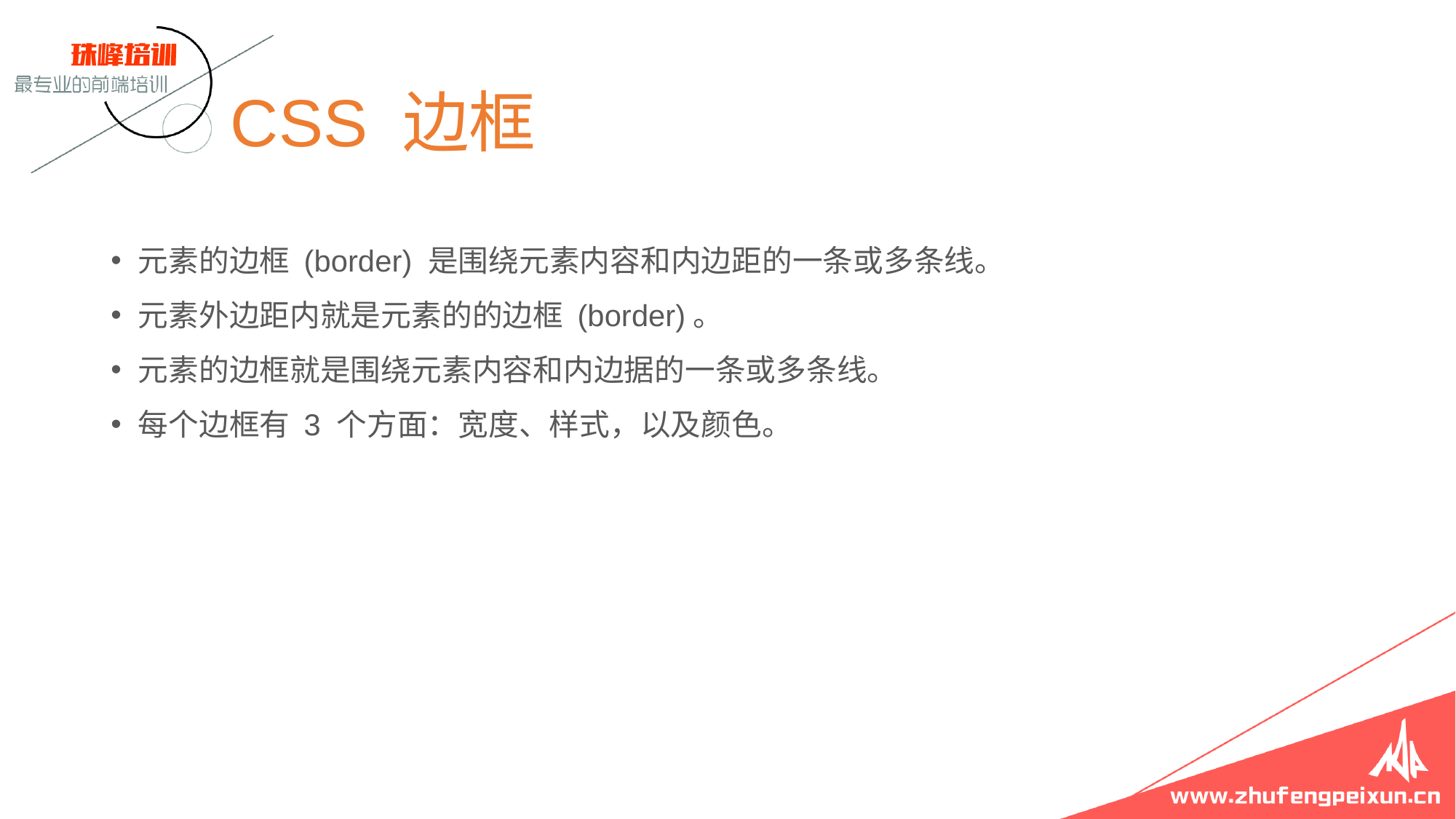

# CSS 边框
元素的边框 (border) 是围绕元素内容和内边距的一条或多条线。
元素外边距内就是元素的的边框 (border)。
元素的边框就是围绕元素内容和内边据的一条或多条线。
每个边框有 3 个方面：宽度、样式，以及颜色。